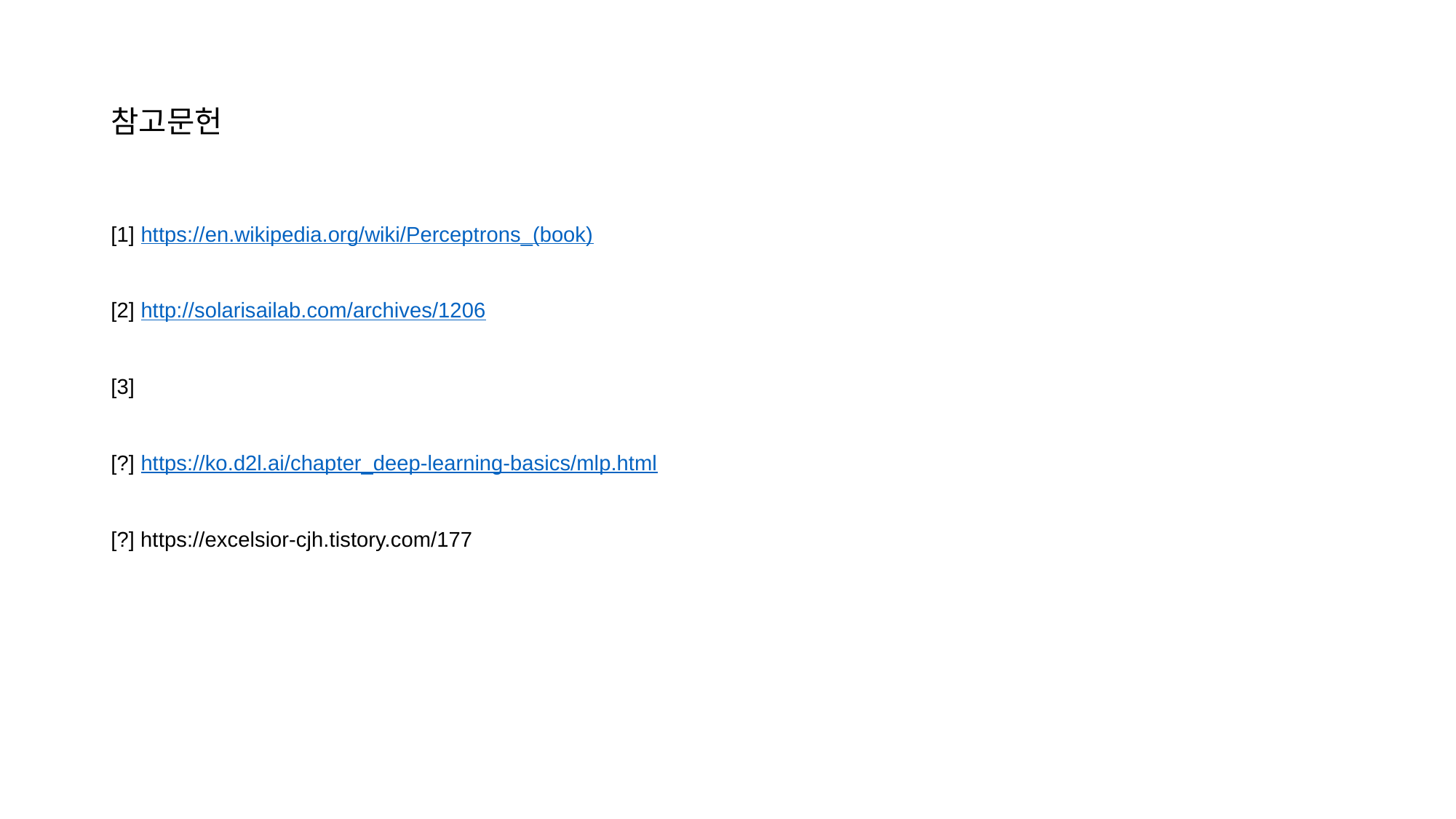

# 참고문헌
[1] https://en.wikipedia.org/wiki/Perceptrons_(book)

[2] http://solarisailab.com/archives/1206

[3]

[?] https://ko.d2l.ai/chapter_deep-learning-basics/mlp.html

[?] https://excelsior-cjh.tistory.com/177